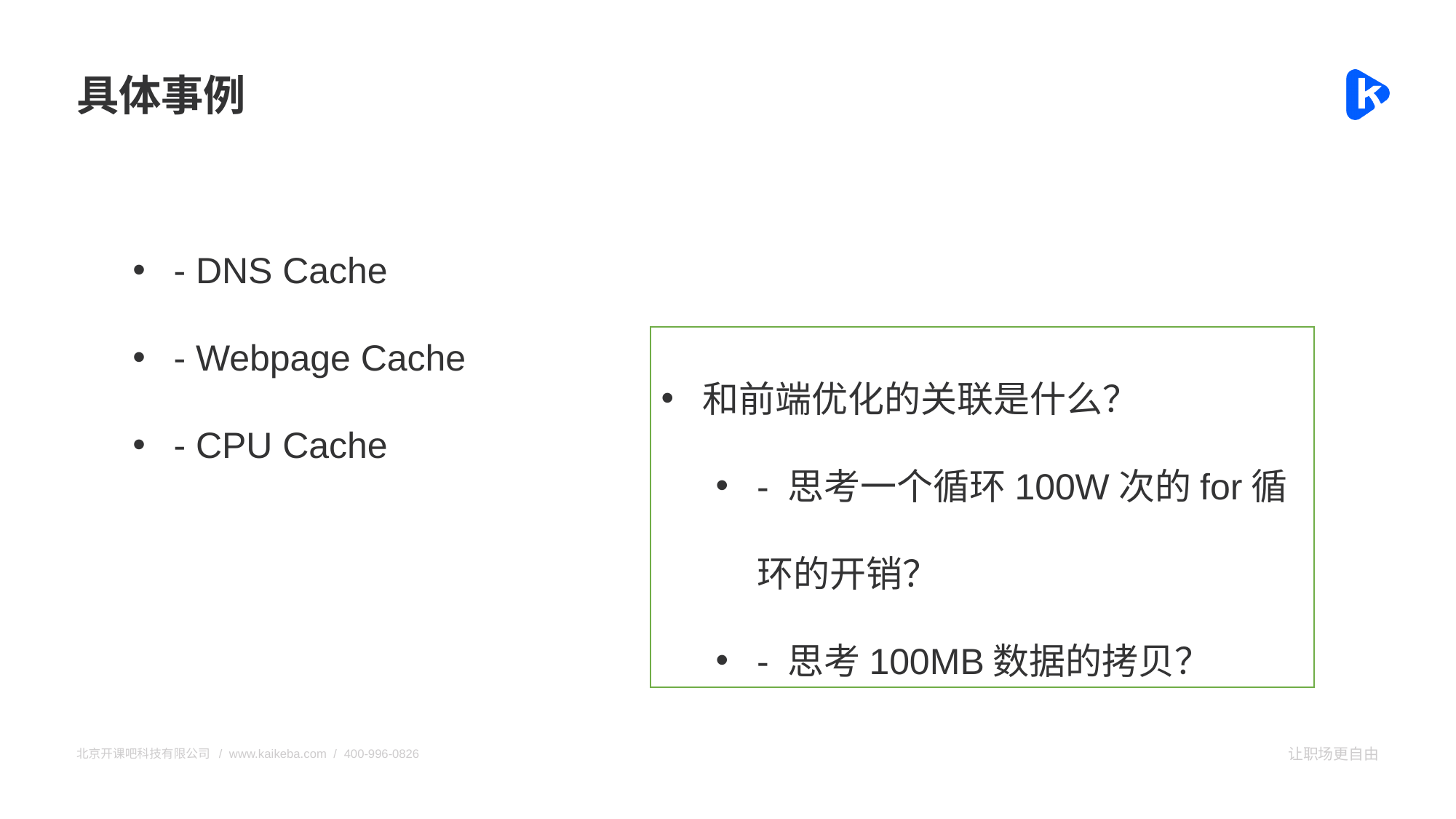

具体事例
- DNS Cache
- Webpage Cache
- CPU Cache
和前端优化的关联是什么？
- 思考一个循环100W次的for循环的开销？
- 思考100MB数据的拷贝？